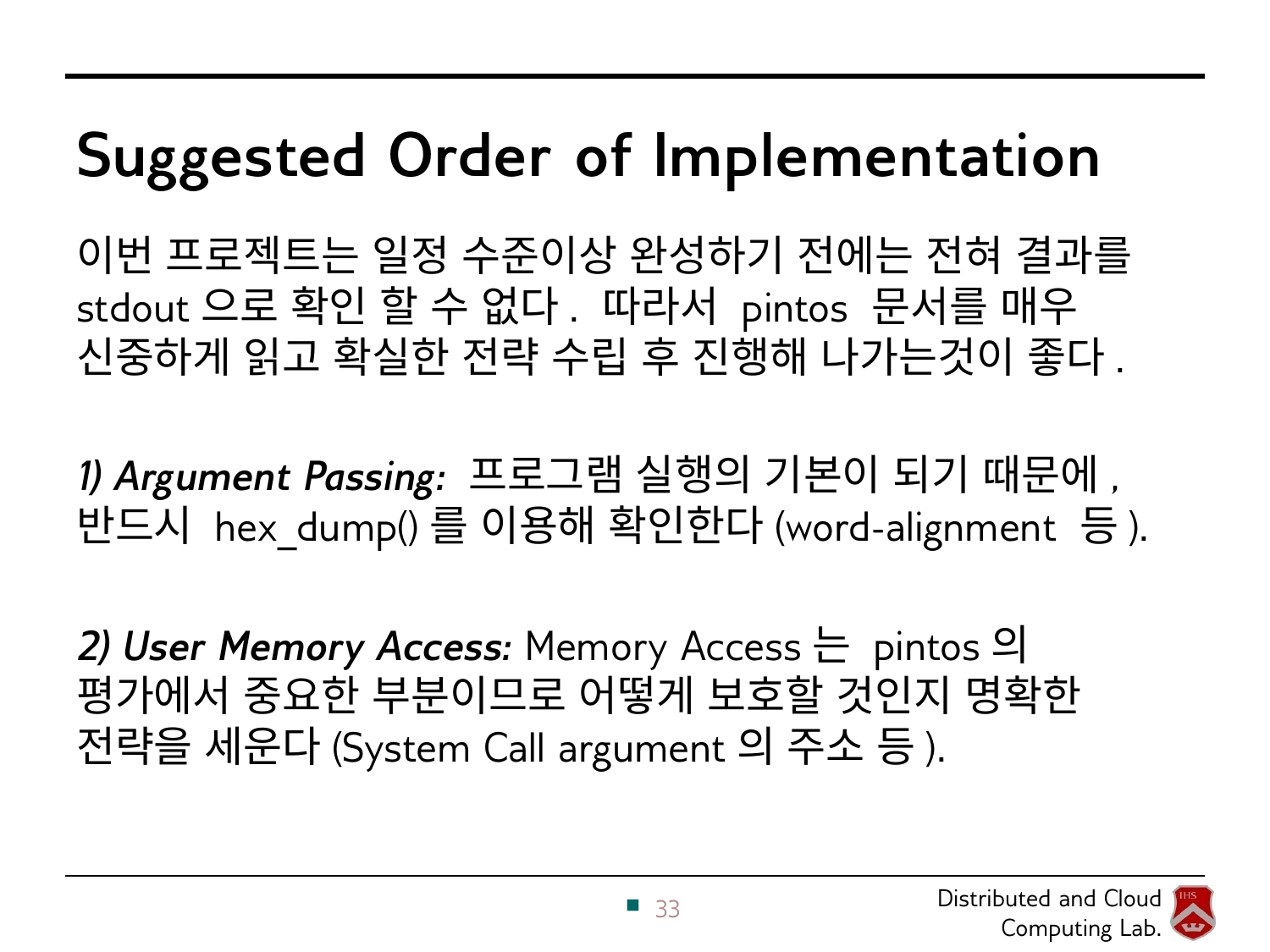

# Suggested Order of Implementation
이번 프로젝트는 일정 수준이상 완성하기 전에는 전혀 결과를 stdout으로 확인 할 수 없다. 따라서 pintos 문서를 매우 신중하게 읽고 확실한 전략 수립 후 진행해 나가는것이 좋다.

1) Argument Passing: 프로그램 실행의 기본이 되기 때문에, 반드시 hex_dump()를 이용해 확인한다(word-alignment 등).

2) User Memory Access: Memory Access는 pintos의 평가에서 중요한 부분이므로 어떻게 보호할 것인지 명확한 전략을 세운다(System Call argument의 주소 등).

33